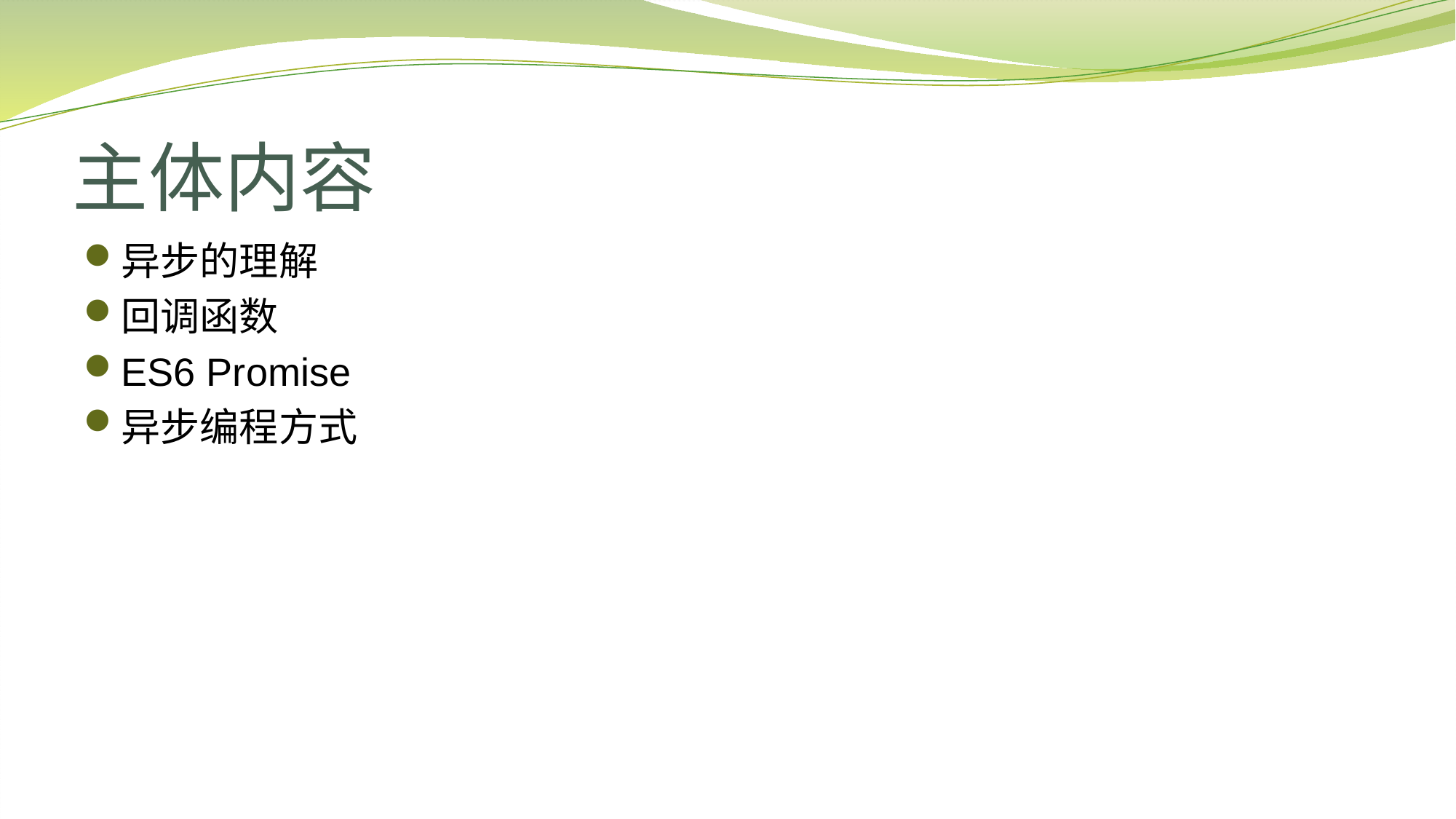

# 主体内容
异步的理解
回调函数
ES6 Promise
异步编程方式